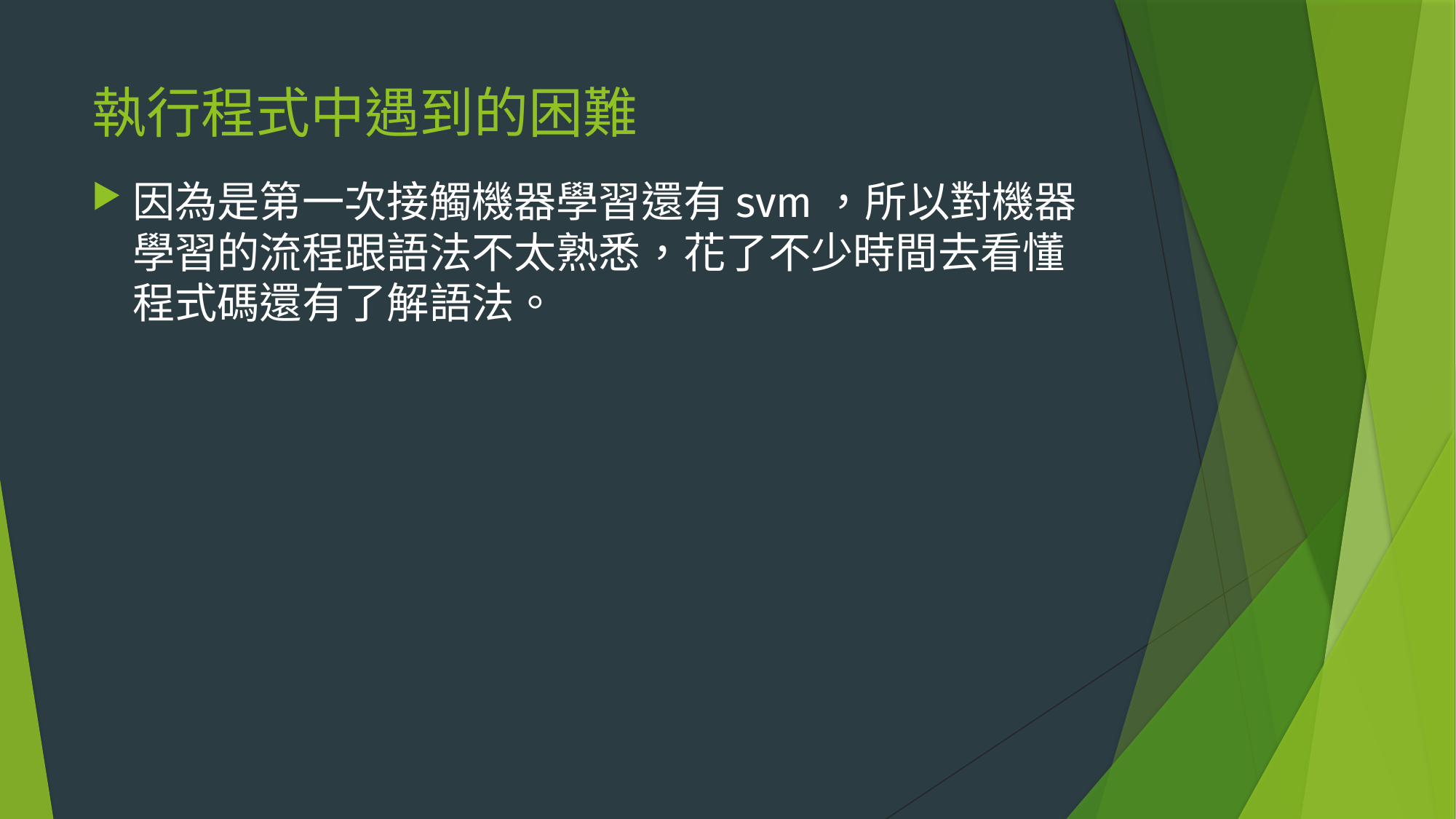

# 執行程式中遇到的困難
因為是第一次接觸機器學習還有svm，所以對機器學習的流程跟語法不太熟悉，花了不少時間去看懂程式碼還有了解語法。